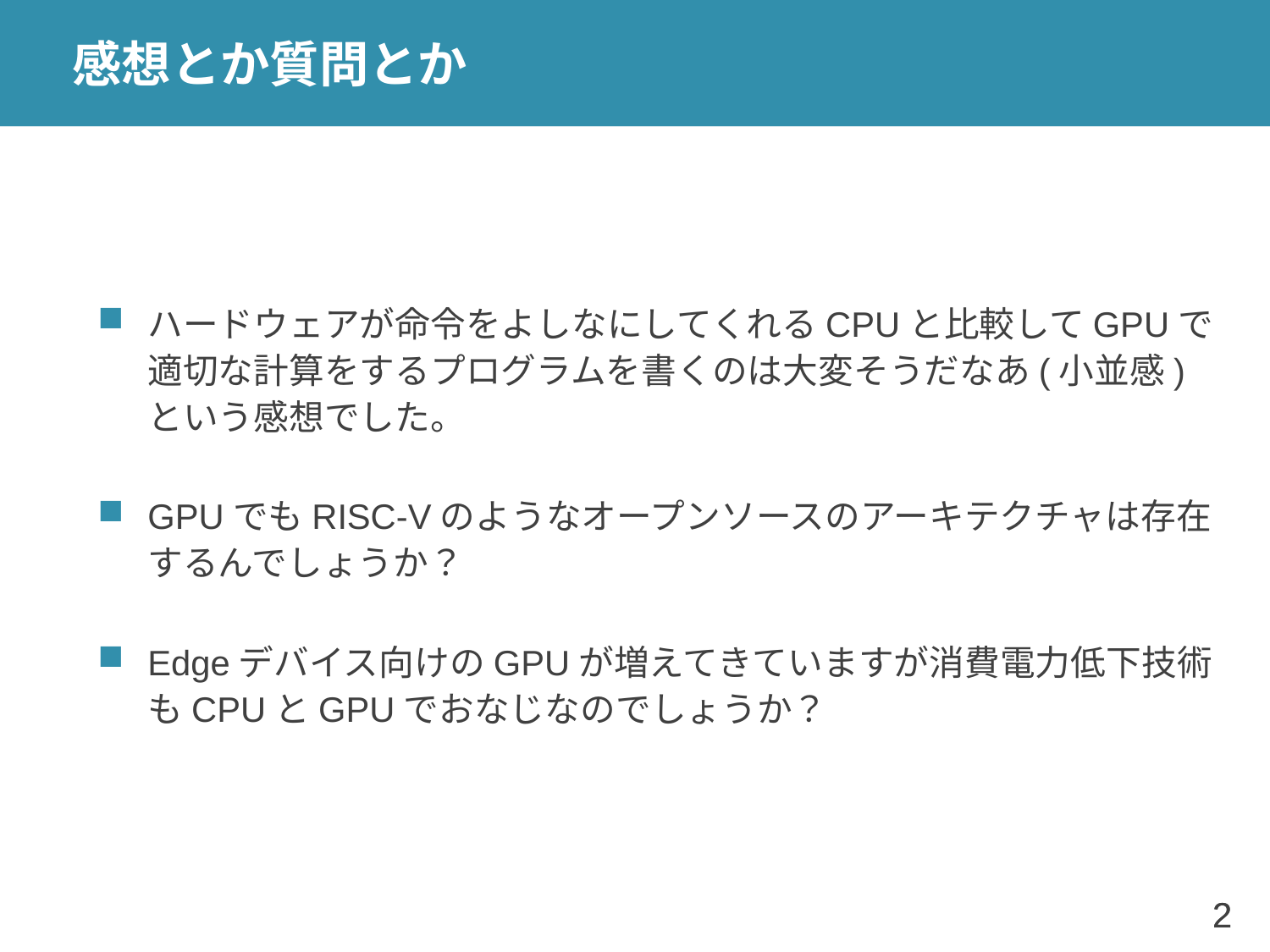

# 感想とか質問とか
ハードウェアが命令をよしなにしてくれるCPUと比較してGPUで適切な計算をするプログラムを書くのは大変そうだなあ(小並感)という感想でした。
GPUでもRISC-Vのようなオープンソースのアーキテクチャは存在するんでしょうか？
Edgeデバイス向けのGPUが増えてきていますが消費電力低下技術もCPUとGPUでおなじなのでしょうか？